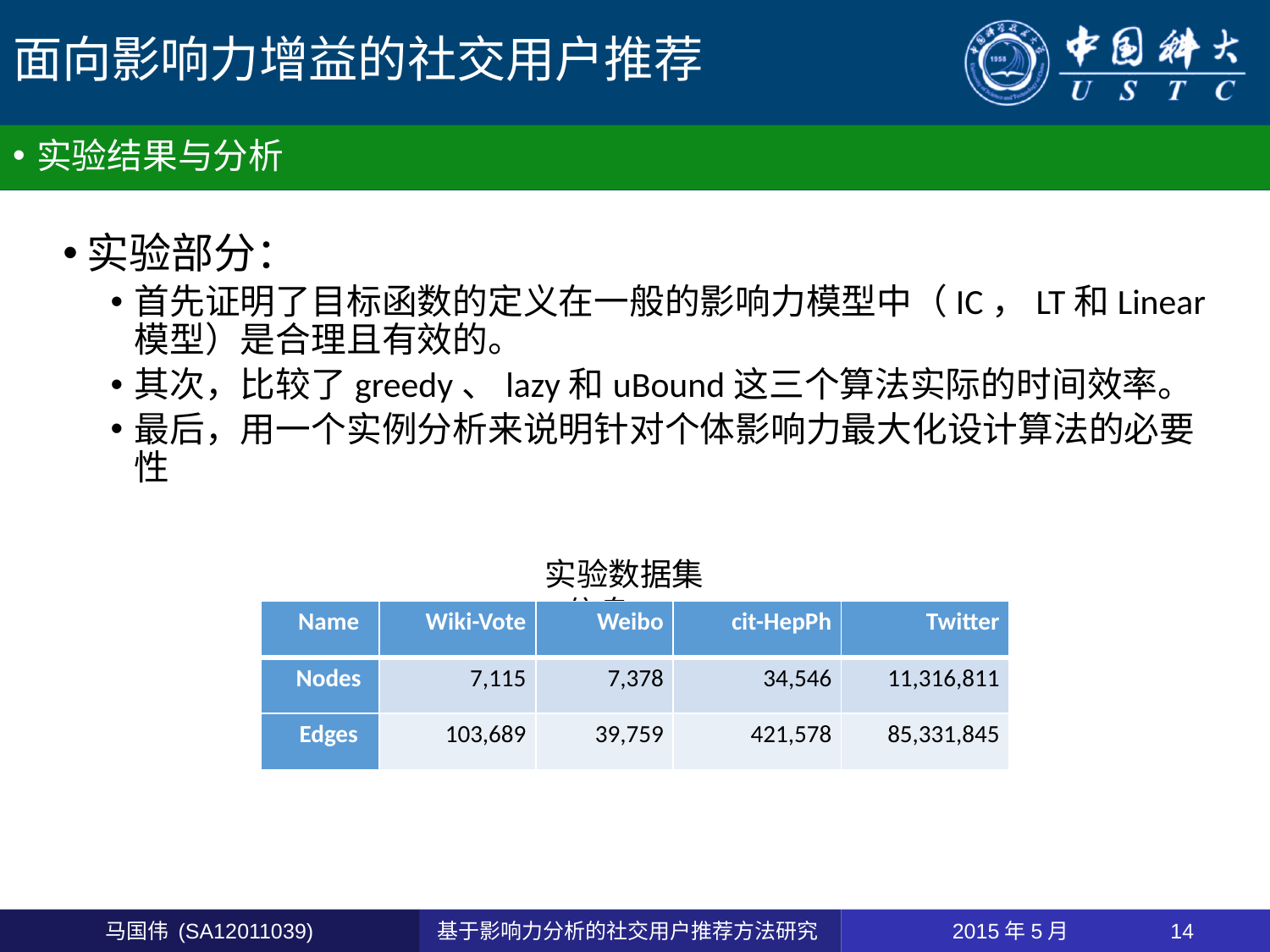

# 面向影响力增益的社交用户推荐
实验结果与分析
实验部分：
首先证明了目标函数的定义在一般的影响力模型中（IC，LT和Linear模型）是合理且有效的。
其次，比较了greedy、lazy和uBound这三个算法实际的时间效率。
最后，用一个实例分析来说明针对个体影响力最大化设计算法的必要性
 实验数据集信息
| Name | Wiki-Vote | Weibo | cit-HepPh | Twitter |
| --- | --- | --- | --- | --- |
| Nodes | 7,115 | 7,378 | 34,546 | 11,316,811 |
| Edges | 103,689 | 39,759 | 421,578 | 85,331,845 |
2015年5月
14